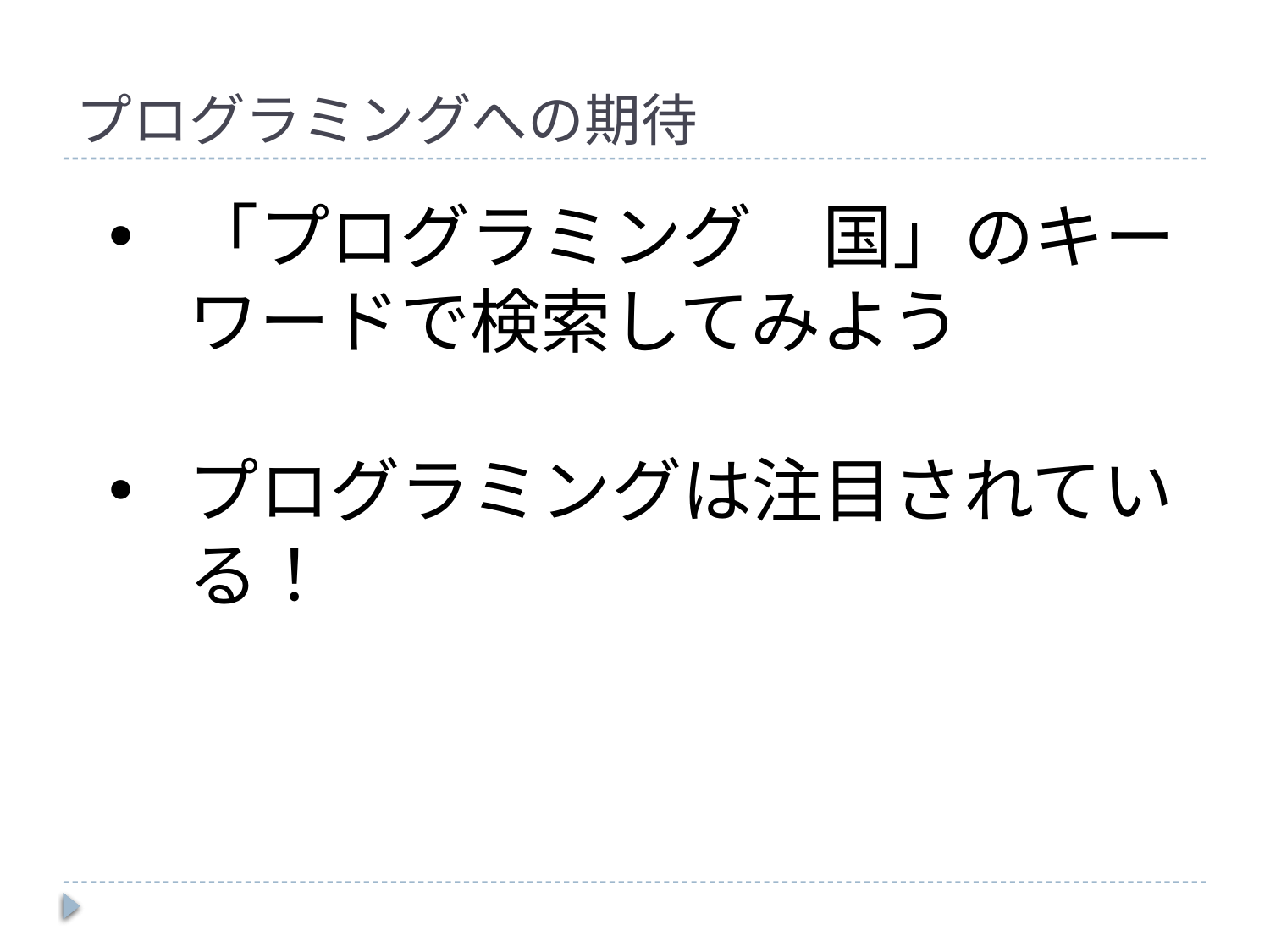

# プログラミングへの期待
「プログラミング　国」のキーワードで検索してみよう

プログラミングは注目されている！